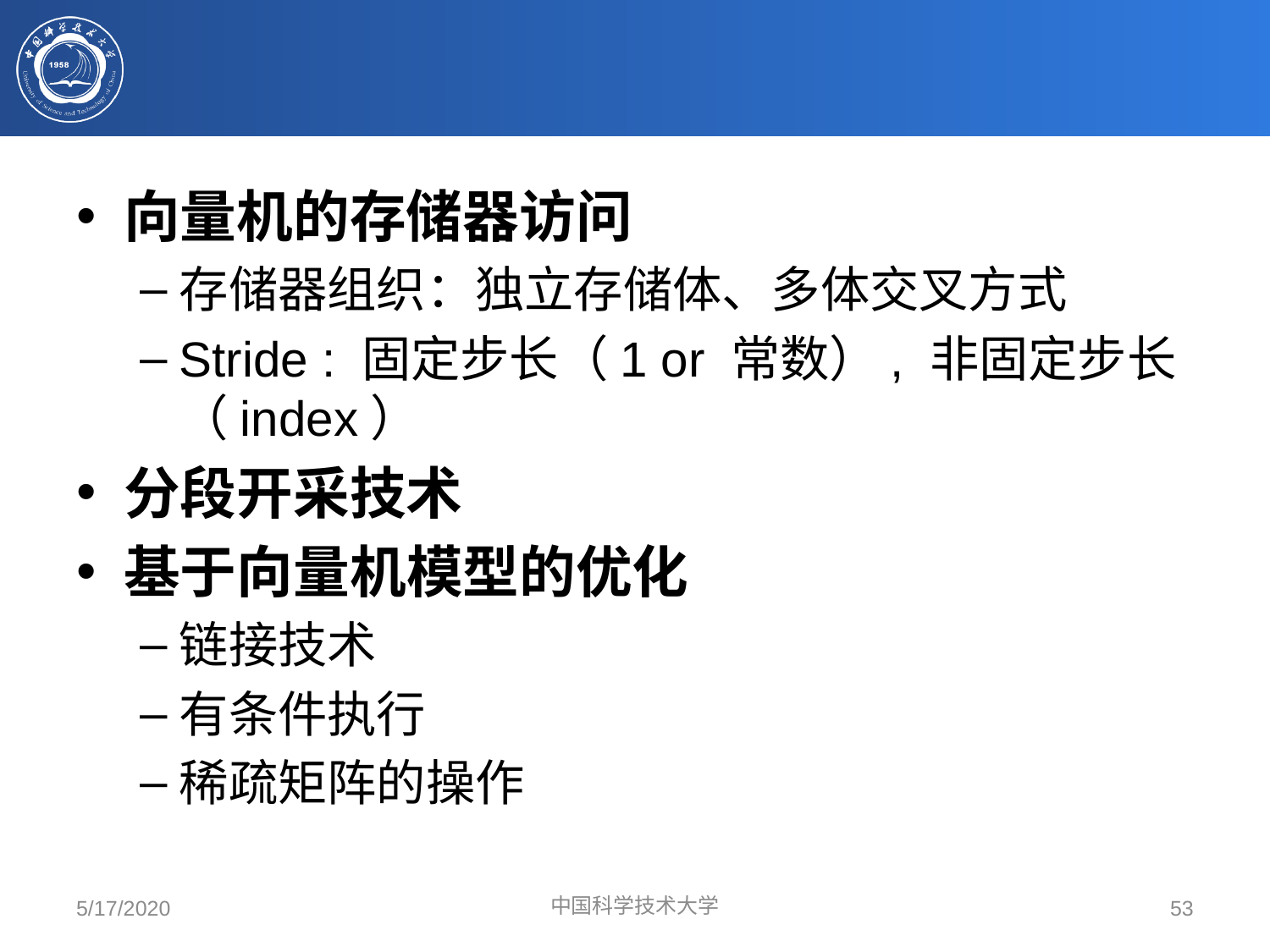

#
向量机的存储器访问
存储器组织：独立存储体、多体交叉方式
Stride : 固定步长（1 or 常数）, 非固定步长（index）
分段开采技术
基于向量机模型的优化
链接技术
有条件执行
稀疏矩阵的操作

5/17/2020
中国科学技术大学
53